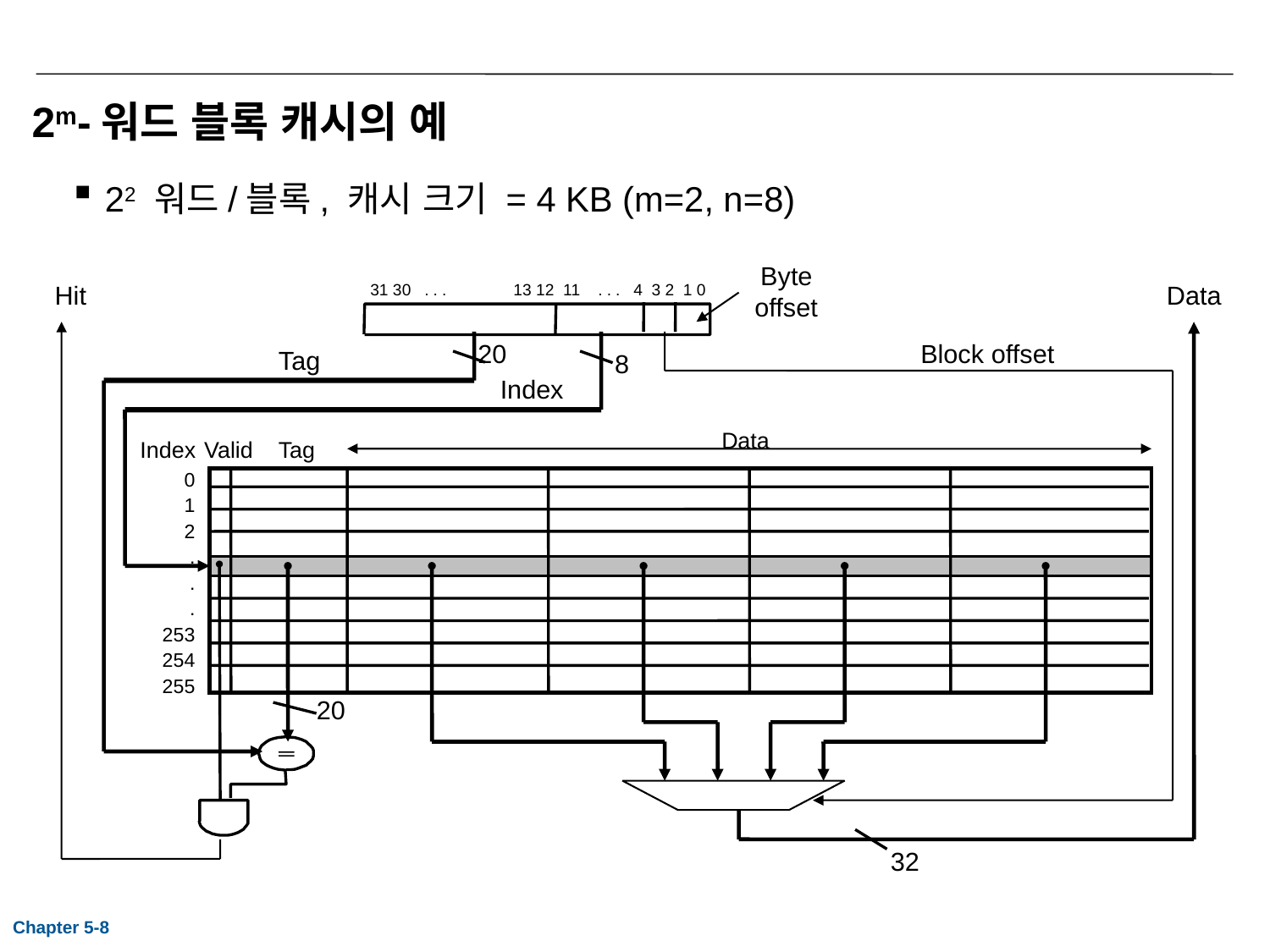

# 2m-워드 블록 캐시의 예
22 워드/블록, 캐시 크기 = 4 KB (m=2, n=8)
Byte offset
31 30   . . .               13 12  11    . . .   4  3 2  1 0

Data

Block offset

32
Hit

20

Tag

8

Index

Data
Index
Valid
Tag

0
1
2
.
.
.
253
254
255

20

Chapter 5-8